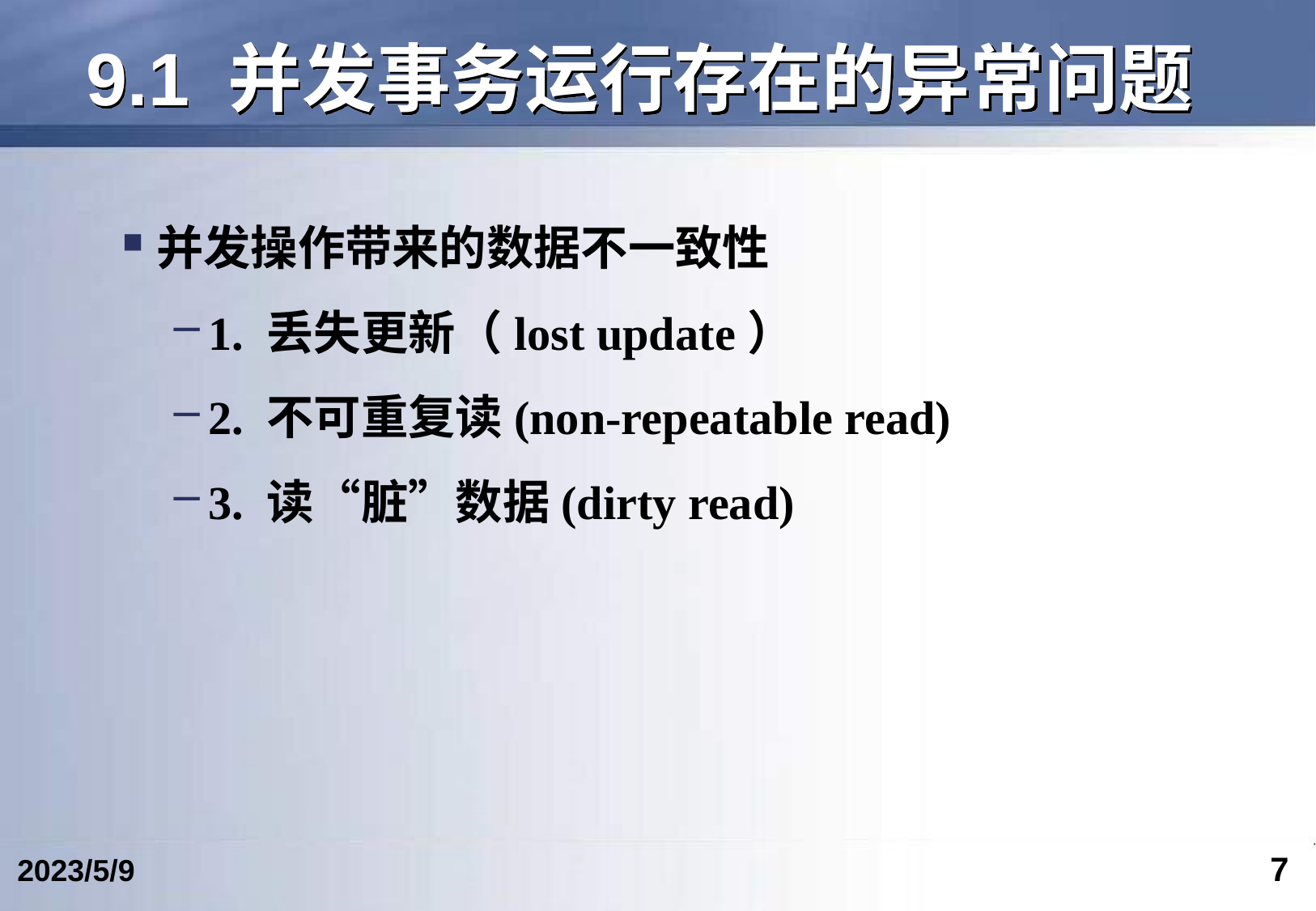

# 9.1 并发事务运行存在的异常问题
并发操作带来的数据不一致性
1. 丢失更新（lost update）
2. 不可重复读(non-repeatable read)
3. 读“脏”数据(dirty read)
7
2023/5/9